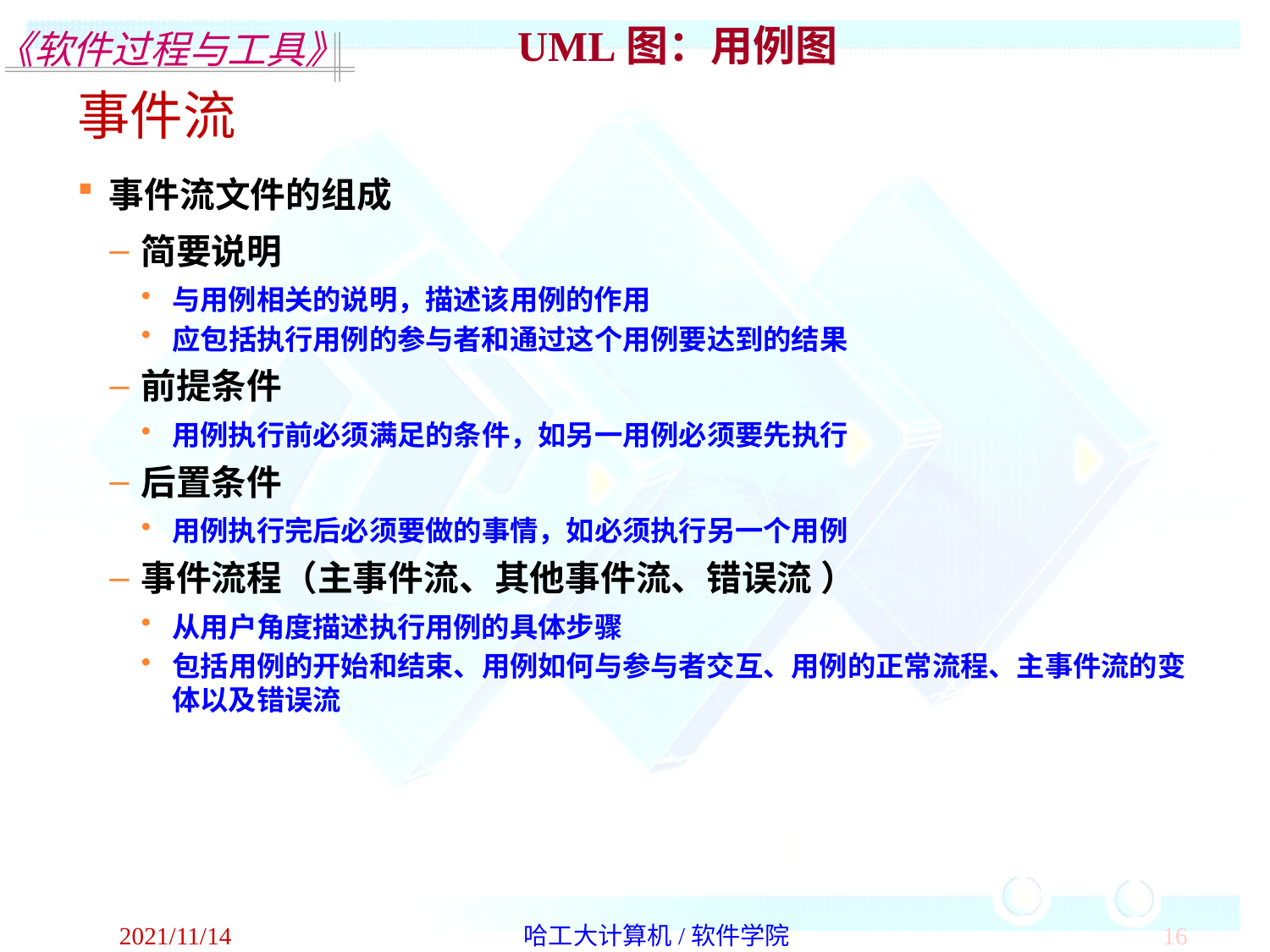

UML图：用例图
事件流
事件流文件的组成
简要说明
与用例相关的说明，描述该用例的作用
应包括执行用例的参与者和通过这个用例要达到的结果
前提条件
用例执行前必须满足的条件，如另一用例必须要先执行
后置条件
用例执行完后必须要做的事情，如必须执行另一个用例
事件流程（主事件流、其他事件流、错误流 ）
从用户角度描述执行用例的具体步骤
包括用例的开始和结束、用例如何与参与者交互、用例的正常流程、主事件流的变体以及错误流